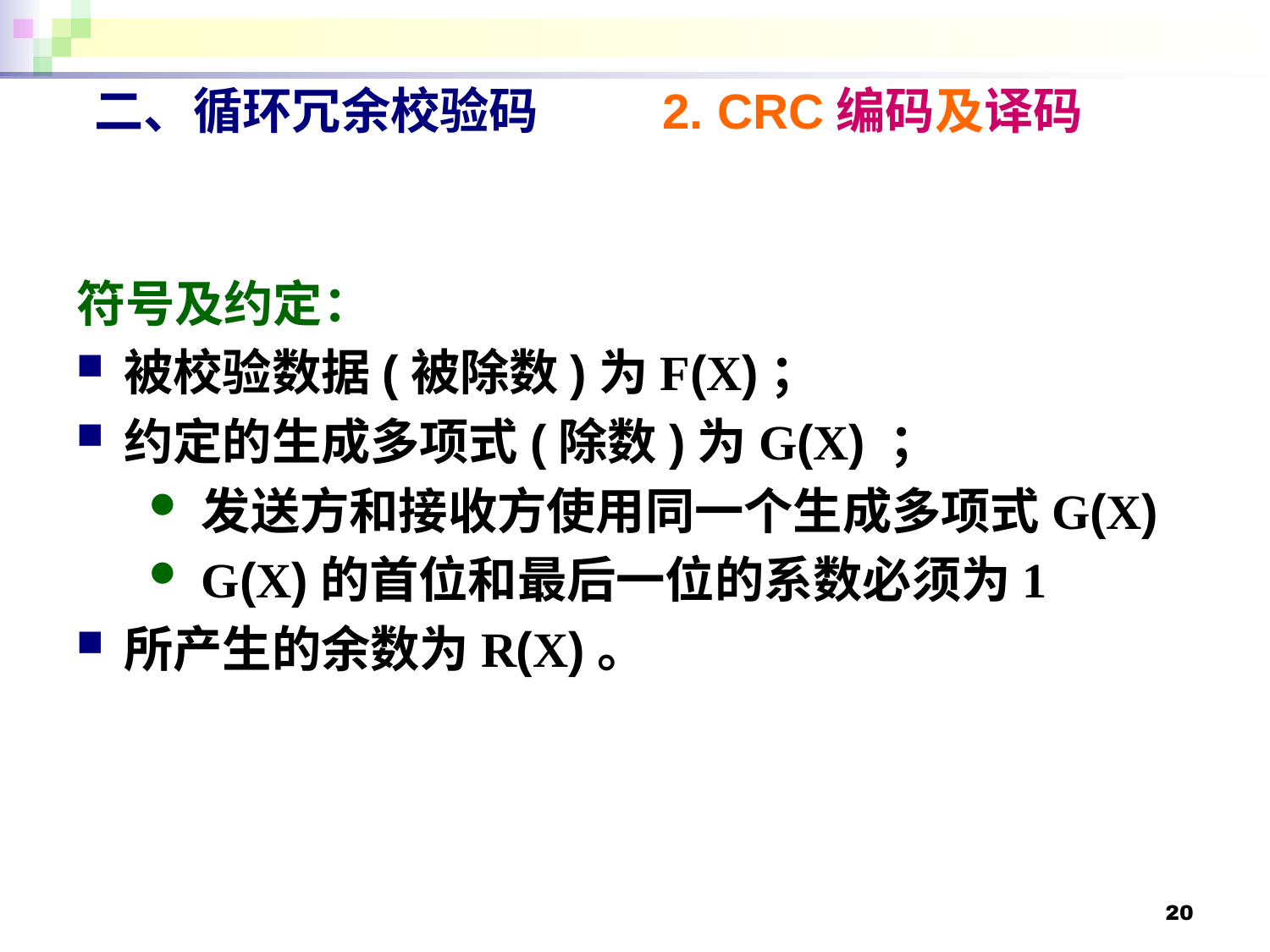

# 二、循环冗余校验码          2. CRC编码及译码
符号及约定：
被校验数据(被除数)为F(X)；
约定的生成多项式(除数)为G(X) ；
发送方和接收方使用同一个生成多项式G(X)
G(X)的首位和最后一位的系数必须为1
所产生的余数为R(X)。
20